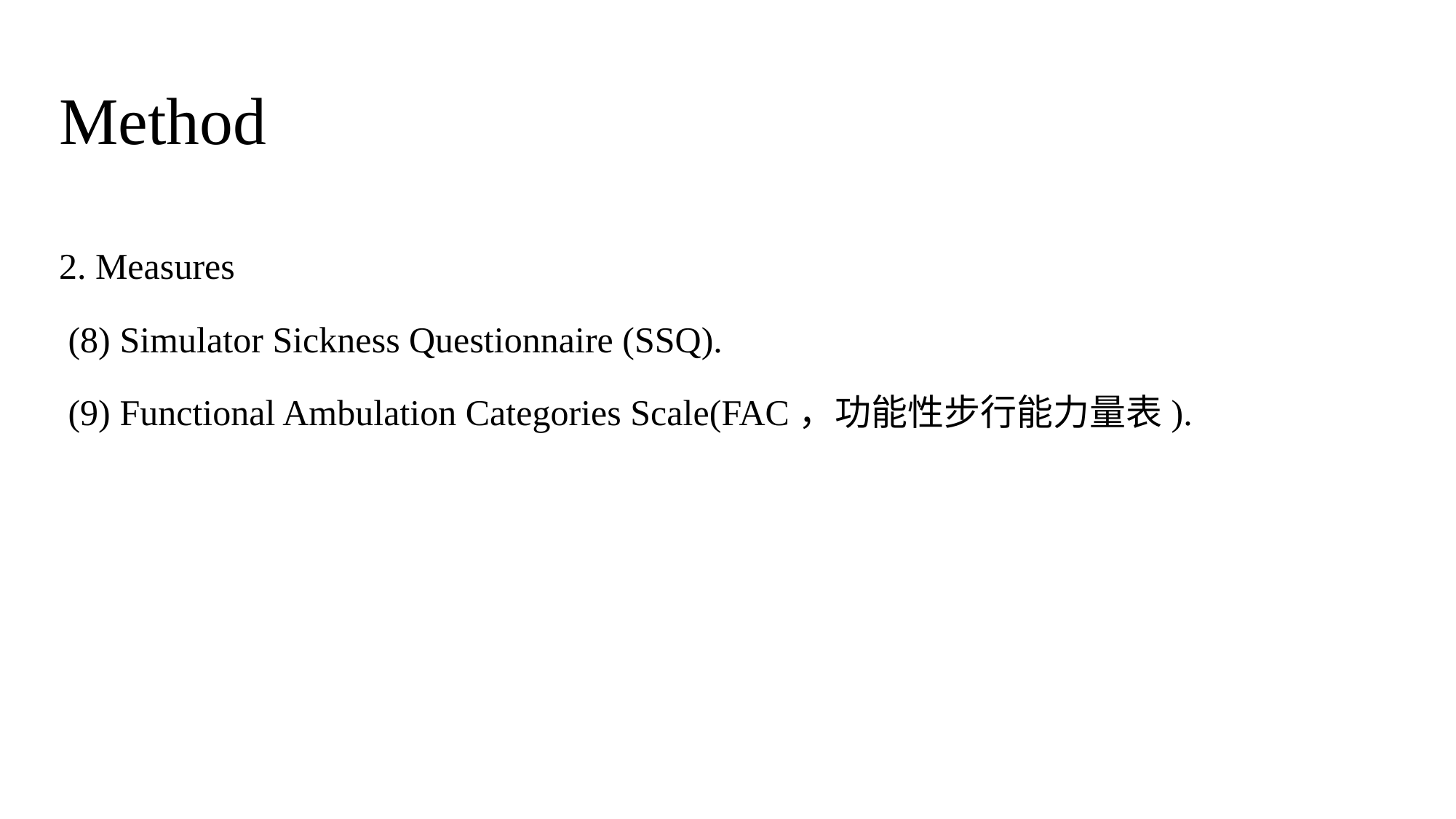

# Method
2. Measures
 (8) Simulator Sickness Questionnaire (SSQ).
 (9) Functional Ambulation Categories Scale(FAC，功能性步行能力量表).